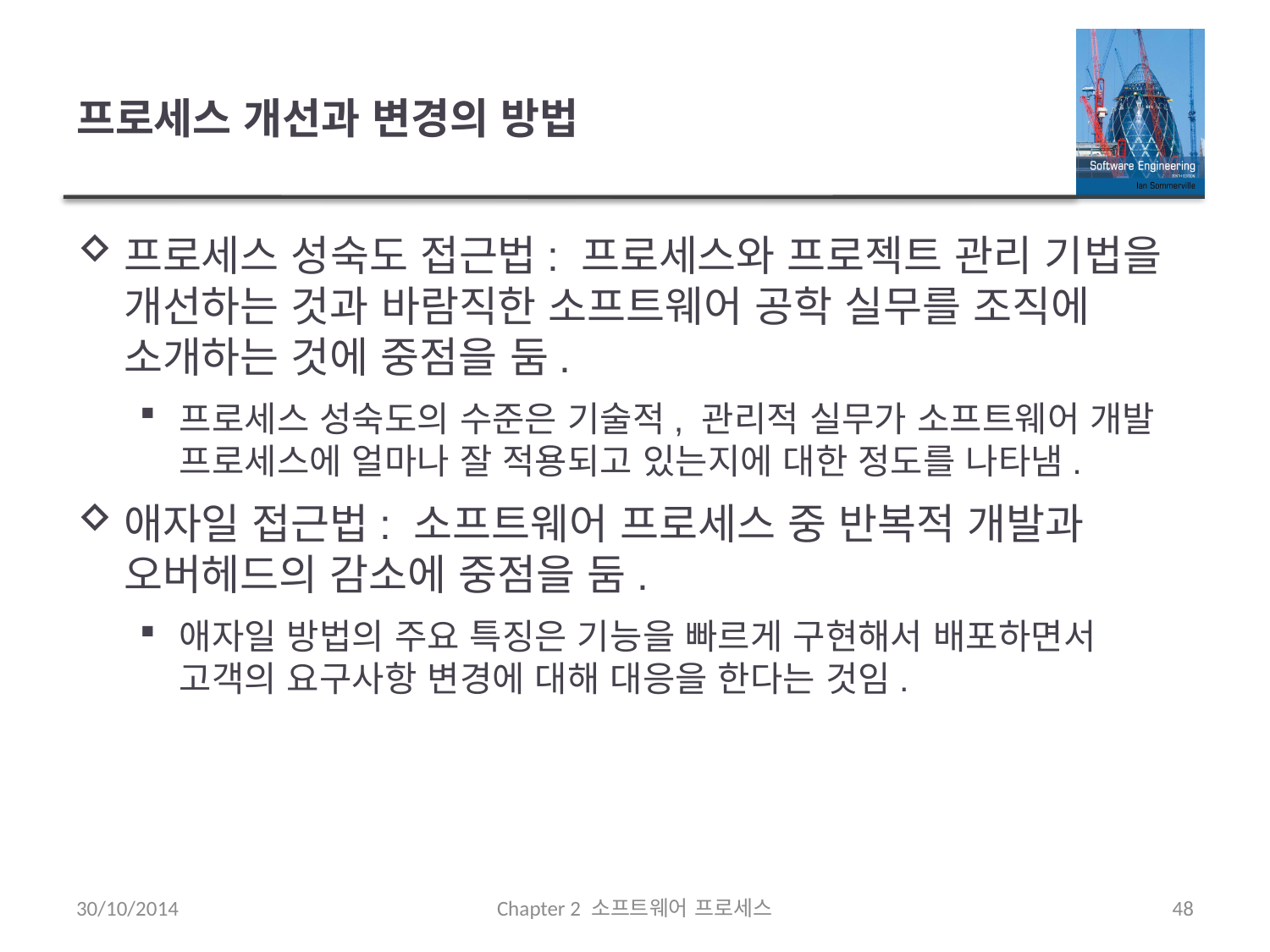

# 프로세스 개선과 변경의 방법
프로세스 성숙도 접근법: 프로세스와 프로젝트 관리 기법을 개선하는 것과 바람직한 소프트웨어 공학 실무를 조직에 소개하는 것에 중점을 둠.
프로세스 성숙도의 수준은 기술적, 관리적 실무가 소프트웨어 개발 프로세스에 얼마나 잘 적용되고 있는지에 대한 정도를 나타냄.
애자일 접근법: 소프트웨어 프로세스 중 반복적 개발과 오버헤드의 감소에 중점을 둠.
애자일 방법의 주요 특징은 기능을 빠르게 구현해서 배포하면서 고객의 요구사항 변경에 대해 대응을 한다는 것임.

30/10/2014
Chapter 2 소프트웨어 프로세스
48